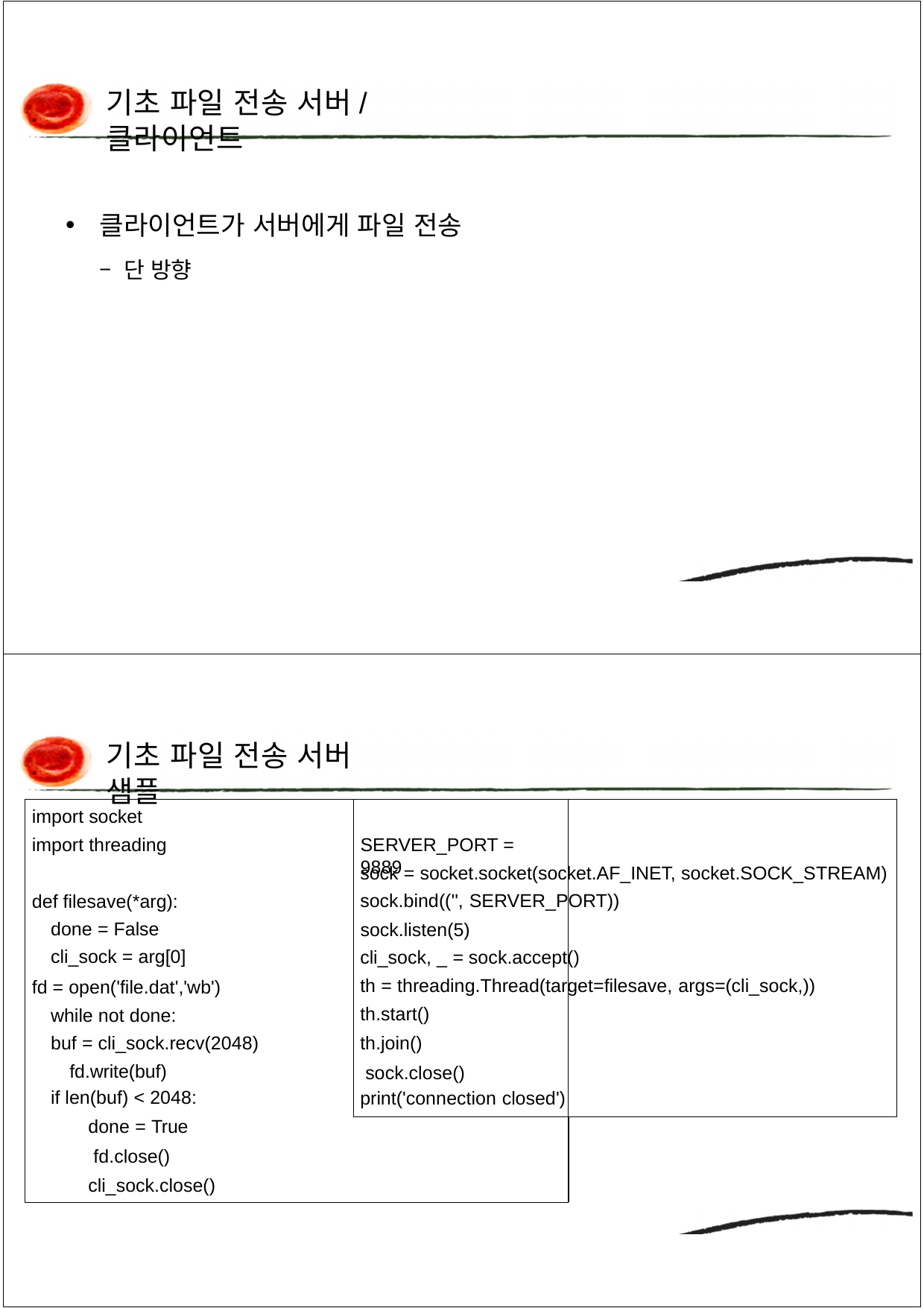

기초 파일 전송 서버/클라이언트

클라이언트가 서버에게 파일 전송
– 단 방향

기초 파일 전송 서버 샘플
import socket  import threading

SERVER_PORT = 9889
sock = socket.socket(socket.AF_INET, socket.SOCK_STREAM)  sock.bind(('', SERVER_PORT))
def filesave(*arg):  done = False  cli_sock = arg[0]
fd = open('file.dat','wb')  while not done:
buf = cli_sock.recv(2048)  fd.write(buf)
if len(buf) < 2048:
sock.listen(5)
cli_sock, _ = sock.accept()
th = threading.Thread(target=filesave, args=(cli_sock,))
th.start()
th.join()
 sock.close()
print('connection closed')
done = True
 fd.close()
cli_sock.close()